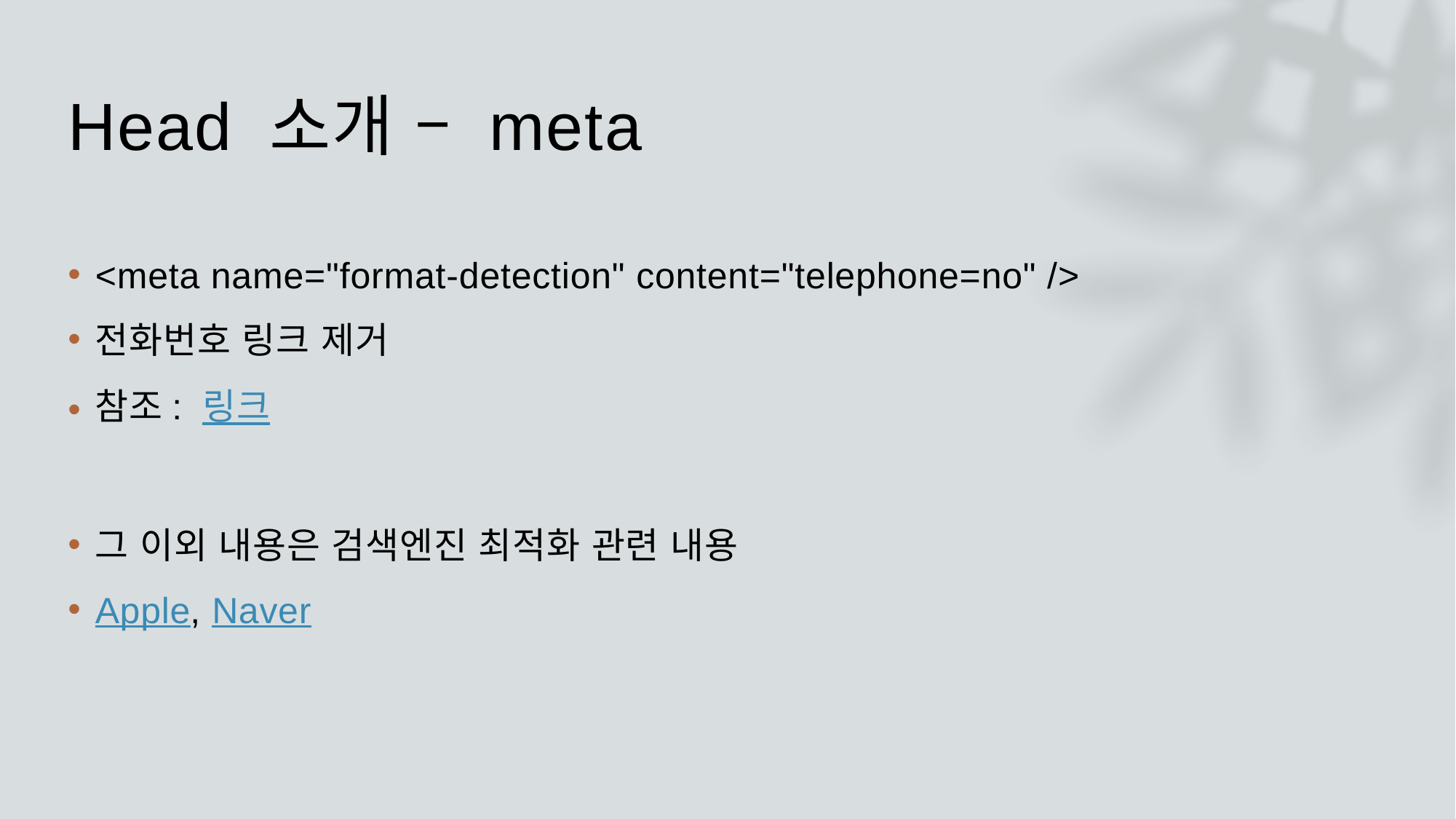

# Head 소개 – meta
<meta name="format-detection" content="telephone=no" />
전화번호 링크 제거
참조: 링크

그 이외 내용은 검색엔진 최적화 관련 내용
Apple, Naver